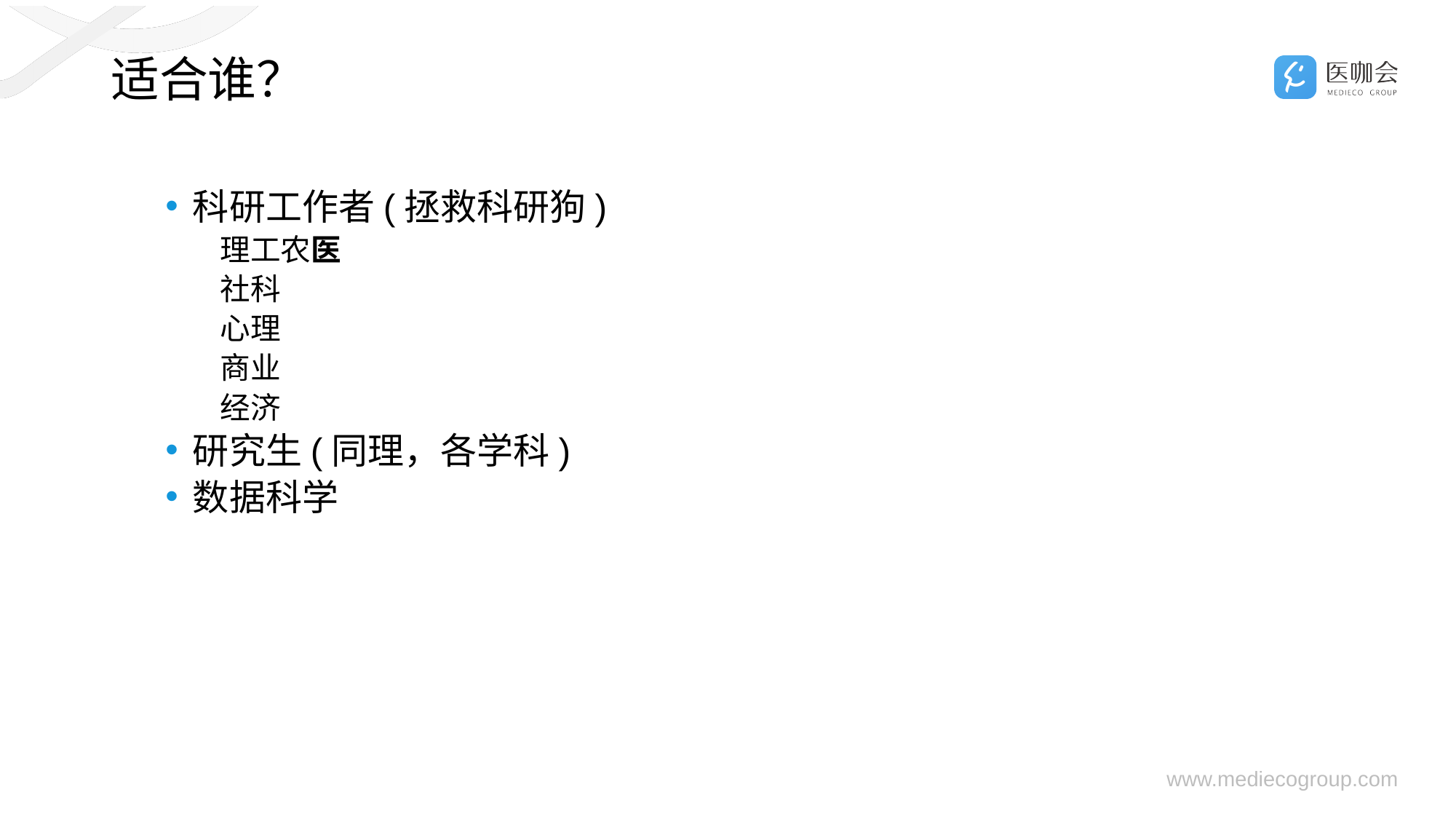

# 适合谁？
科研工作者(拯救科研狗)
理工农医
社科
心理
商业
经济
研究生(同理，各学科)
数据科学